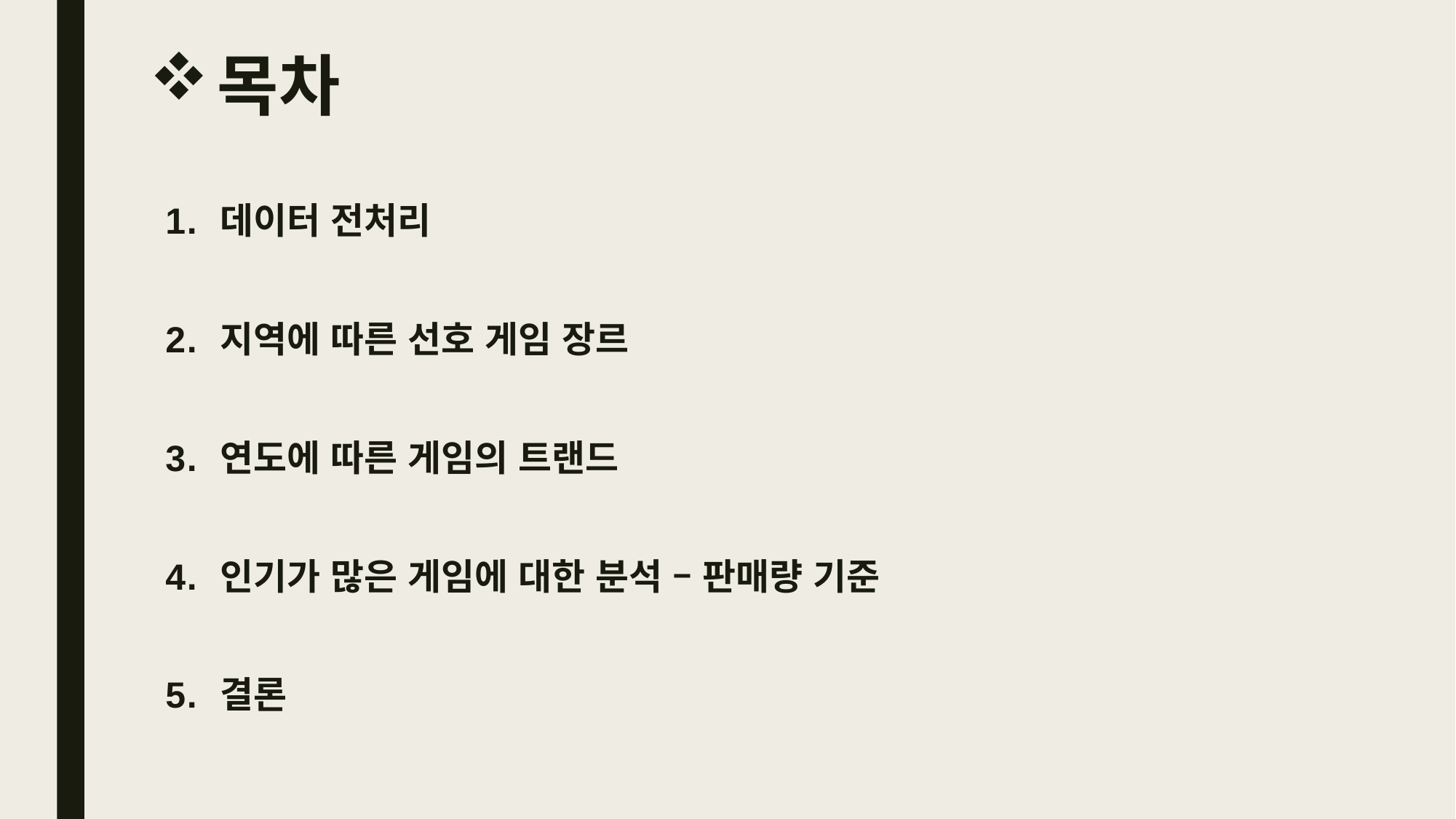

# 목차
데이터 전처리

지역에 따른 선호 게임 장르

연도에 따른 게임의 트랜드

인기가 많은 게임에 대한 분석 – 판매량 기준

결론